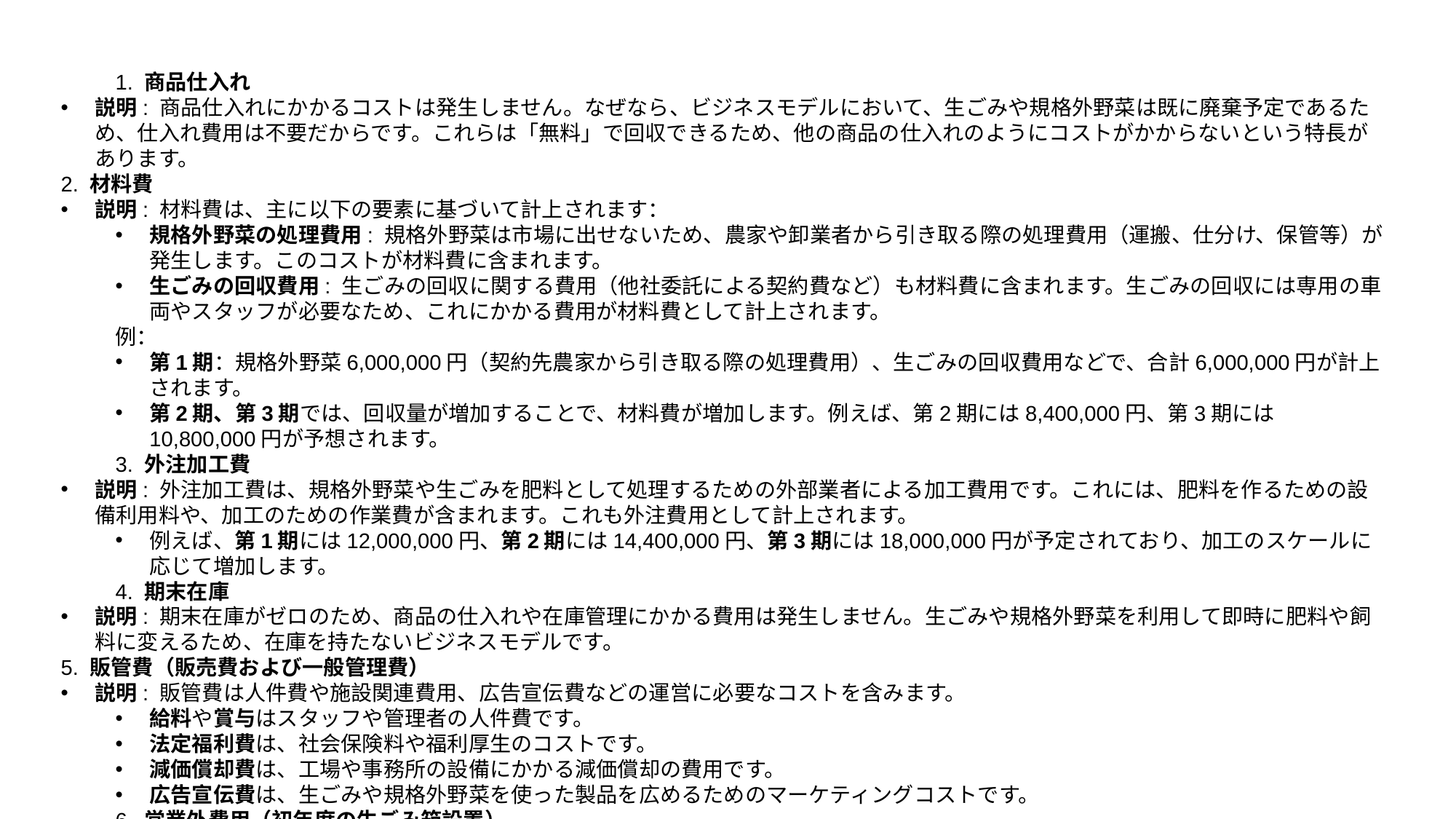

1. 商品仕入れ
説明: 商品仕入れにかかるコストは発生しません。なぜなら、ビジネスモデルにおいて、生ごみや規格外野菜は既に廃棄予定であるため、仕入れ費用は不要だからです。これらは「無料」で回収できるため、他の商品の仕入れのようにコストがかからないという特長があります。
2. 材料費
説明: 材料費は、主に以下の要素に基づいて計上されます：
規格外野菜の処理費用: 規格外野菜は市場に出せないため、農家や卸業者から引き取る際の処理費用（運搬、仕分け、保管等）が発生します。このコストが材料費に含まれます。
生ごみの回収費用: 生ごみの回収に関する費用（他社委託による契約費など）も材料費に含まれます。生ごみの回収には専用の車両やスタッフが必要なため、これにかかる費用が材料費として計上されます。
例：
第1期：規格外野菜6,000,000円（契約先農家から引き取る際の処理費用）、生ごみの回収費用などで、合計6,000,000円が計上されます。
第2期、第3期では、回収量が増加することで、材料費が増加します。例えば、第2期には8,400,000円、第3期には10,800,000円が予想されます。
3. 外注加工費
説明: 外注加工費は、規格外野菜や生ごみを肥料として処理するための外部業者による加工費用です。これには、肥料を作るための設備利用料や、加工のための作業費が含まれます。これも外注費用として計上されます。
例えば、第1期には12,000,000円、第2期には14,400,000円、第3期には18,000,000円が予定されており、加工のスケールに応じて増加します。
4. 期末在庫
説明: 期末在庫がゼロのため、商品の仕入れや在庫管理にかかる費用は発生しません。生ごみや規格外野菜を利用して即時に肥料や飼料に変えるため、在庫を持たないビジネスモデルです。
5. 販管費（販売費および一般管理費）
説明: 販管費は人件費や施設関連費用、広告宣伝費などの運営に必要なコストを含みます。
給料や賞与はスタッフや管理者の人件費です。
法定福利費は、社会保険料や福利厚生のコストです。
減価償却費は、工場や事務所の設備にかかる減価償却の費用です。
広告宣伝費は、生ごみや規格外野菜を使った製品を広めるためのマーケティングコストです。
6. 営業外費用（初年度の生ごみ箱設置）
説明: 生ごみ箱の設置費用として、初年度に600万円がかかります。これは、ショッピングモールや飲食店など、契約した場所に設置する生ごみ回収用の専用ゴミ箱の費用です。1台60万円のゴミ箱を10件のモールや飲食店に設置するため、初年度に必要なコストです。このゴミ箱は10年間使用可能なので、次年度以降は追加コストは発生しません。
7. 設備投資費用（肥料機械、飼料機械）
説明:
肥料機械（3台）は、肥料製造のために必要な設備です。1台60万円で10年間使用可能ですが、初期投資として180万円（3台分）を計上します。
飼料機械（2台）は、飼料の製造に必要な設備です。1台80万円で10年間使用可能なので、初期投資として160万円を計上します。